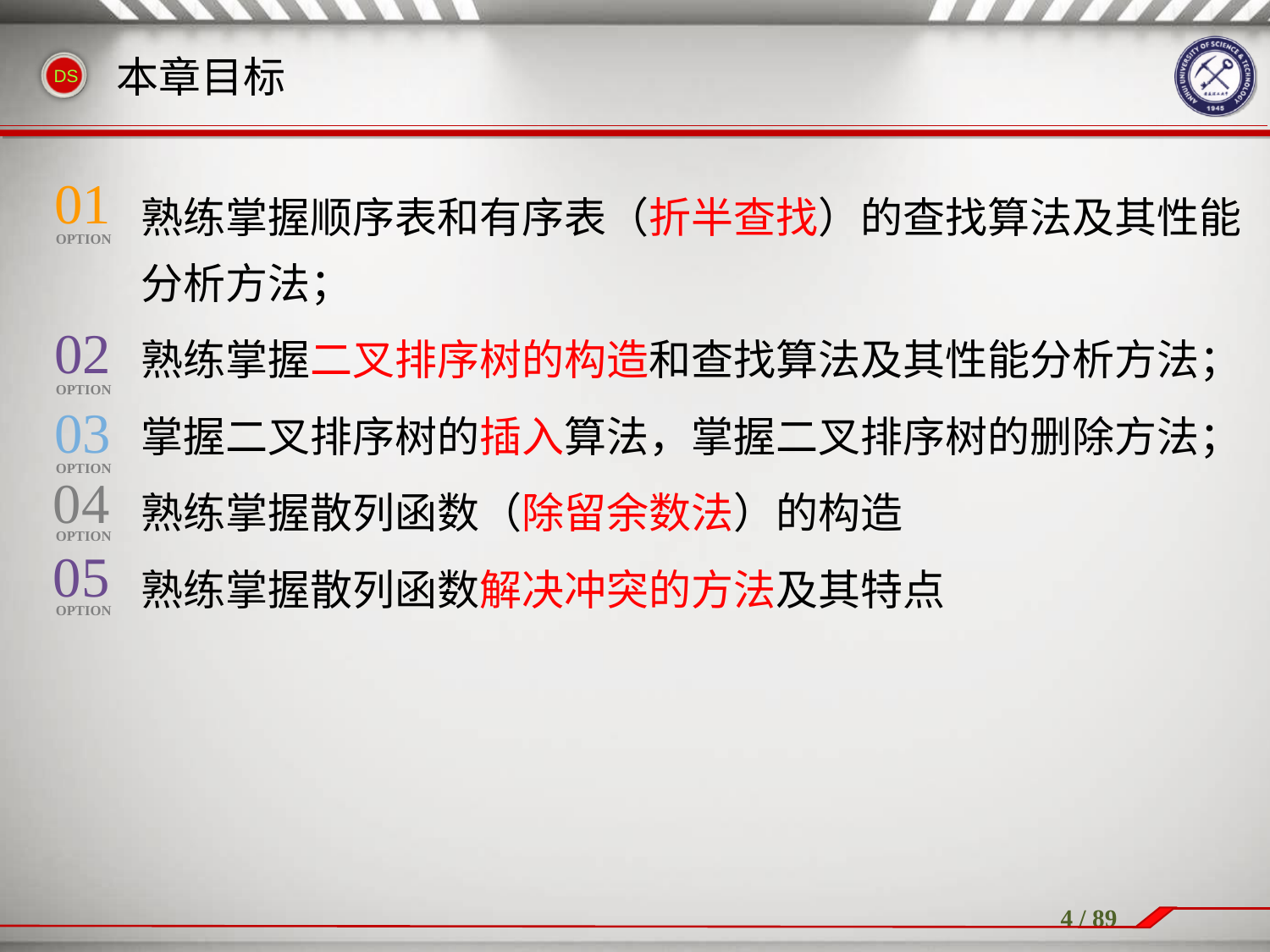

本章目标
01
OPTION
熟练掌握顺序表和有序表（折半查找）的查找算法及其性能分析方法；
熟练掌握二叉排序树的构造和查找算法及其性能分析方法；
掌握二叉排序树的插入算法，掌握二叉排序树的删除方法；
熟练掌握散列函数（除留余数法）的构造
熟练掌握散列函数解决冲突的方法及其特点
02
OPTION
03
OPTION
04
OPTION
05
OPTION